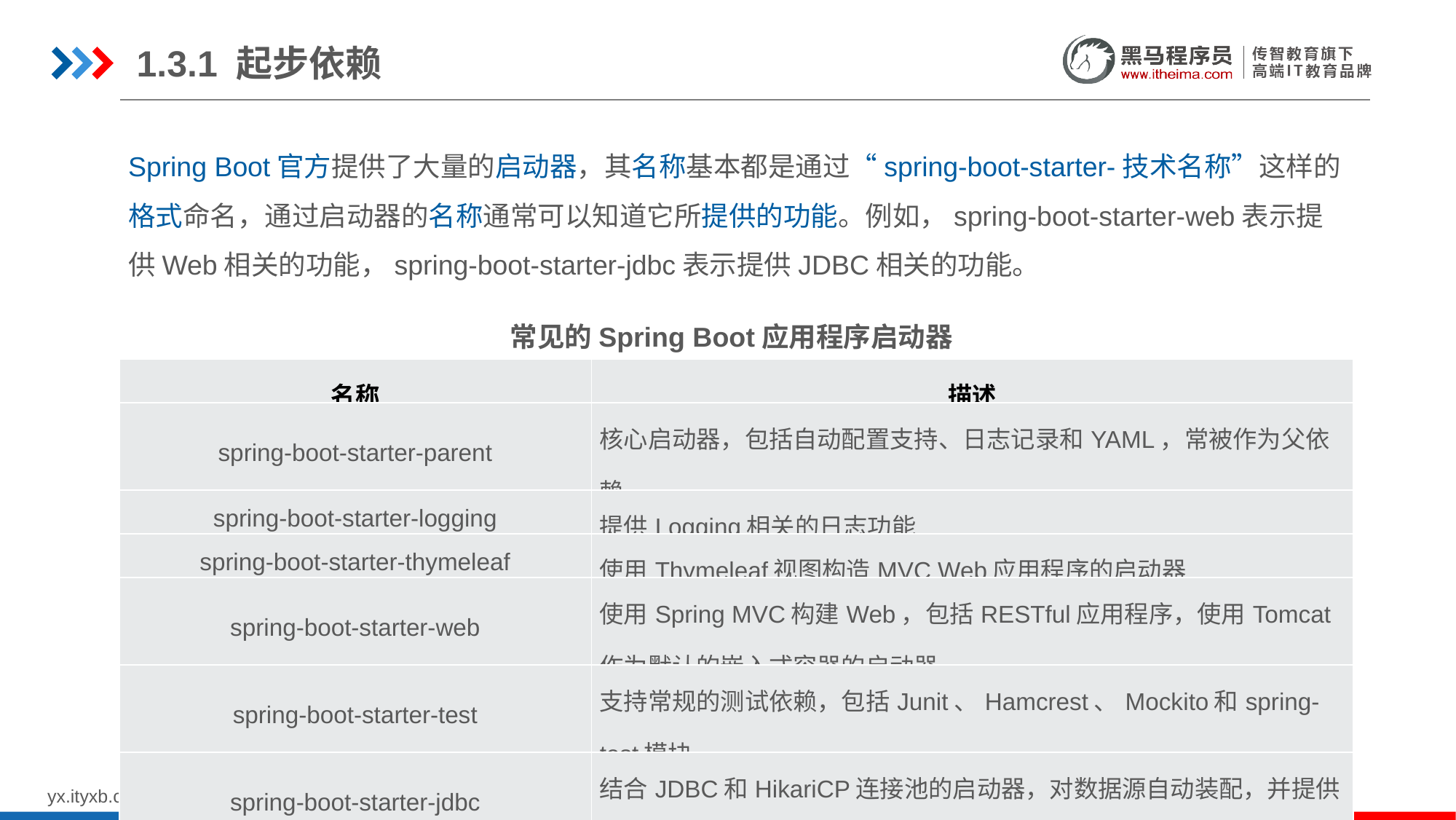

1.3.1 起步依赖
Spring Boot官方提供了大量的启动器，其名称基本都是通过“spring-boot-starter-技术名称”这样的格式命名，通过启动器的名称通常可以知道它所提供的功能。例如，spring-boot-starter-web表示提供Web相关的功能，spring-boot-starter-jdbc表示提供JDBC相关的功能。
常见的Spring Boot应用程序启动器
| 名称 | 描述 |
| --- | --- |
| spring-boot-starter-parent | 核心启动器，包括自动配置支持、日志记录和YAML，常被作为父依赖 |
| spring-boot-starter-logging | 提供Logging相关的日志功能 |
| spring-boot-starter-thymeleaf | 使用Thymeleaf视图构造MVC Web应用程序的启动器 |
| spring-boot-starter-web | 使用Spring MVC构建Web，包括RESTful应用程序，使用Tomcat作为默认的嵌入式容器的启动器 |
| spring-boot-starter-test | 支持常规的测试依赖，包括Junit、Hamcrest、Mockito和spring-test模块 |
| spring-boot-starter-jdbc | 结合JDBC和HikariCP连接池的启动器，对数据源自动装配，并提供JdbcTemplate简化数据库操作 |